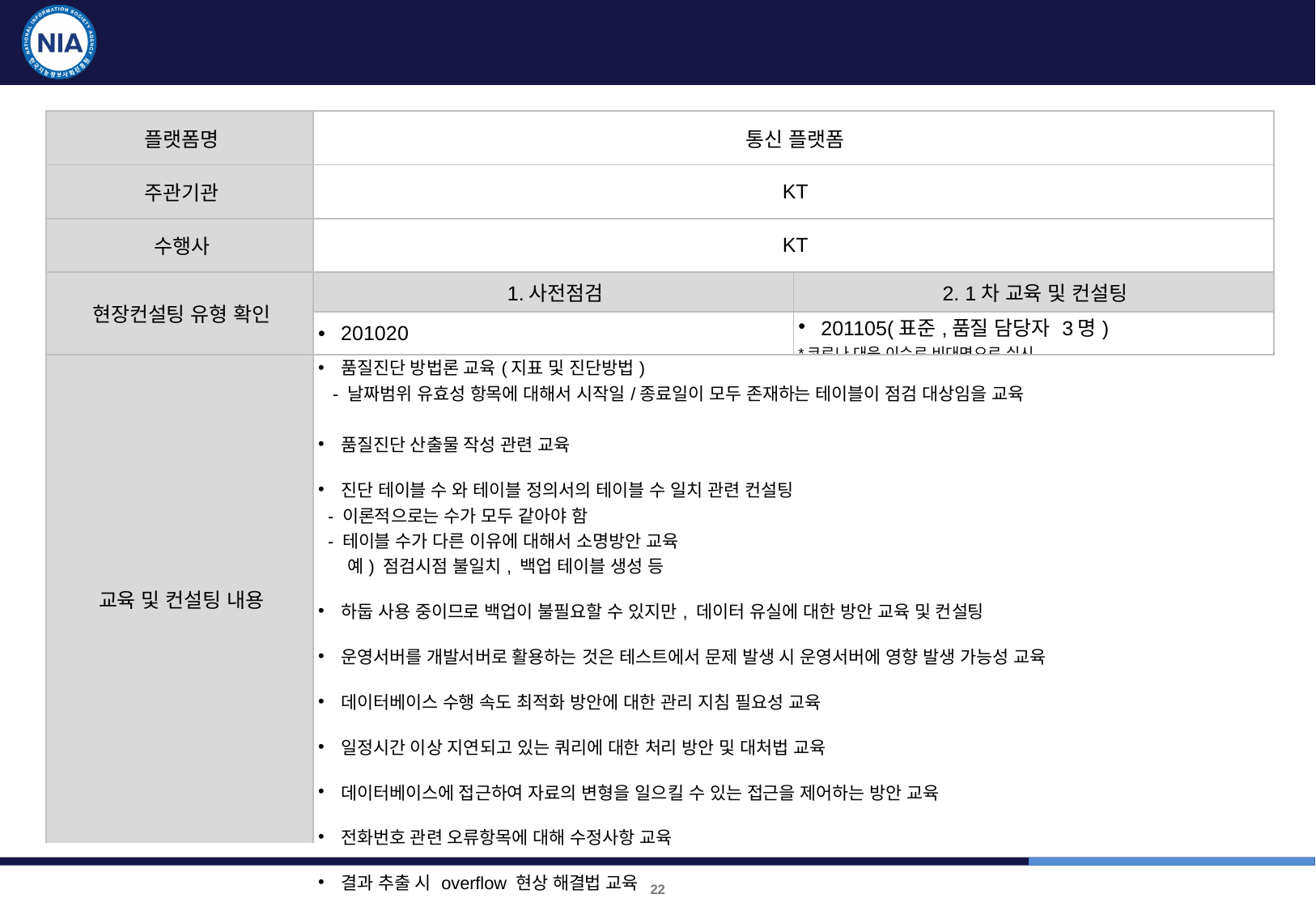

통신 플랫폼 교육 및 컨설팅 결과
| 플랫폼명 | 통신 플랫폼 |  |
| --- | --- | --- |
| 주관기관 | KT |  |
| 수행사 | KT |  |
| 현장컨설팅 유형 확인 | 1.사전점검 | 2. 1차 교육 및 컨설팅 |
|  | 201020 | 201105(표준,품질 담당자 3명) \*코로나 대응 이슈로 비대면으로 실시 |
| 교육 및 컨설팅 내용 | 품질진단 방법론 교육(지표 및 진단방법) - 날짜범위 유효성 항목에 대해서 시작일/종료일이 모두 존재하는 테이블이 점검 대상임을 교육 품질진단 산출물 작성 관련 교육 진단 테이블 수 와 테이블 정의서의 테이블 수 일치 관련 컨설팅 - 이론적으로는 수가 모두 같아야 함 - 테이블 수가 다른 이유에 대해서 소명방안 교육 예) 점검시점 불일치, 백업 테이블 생성 등 하둡 사용 중이므로 백업이 불필요할 수 있지만, 데이터 유실에 대한 방안 교육 및 컨설팅 운영서버를 개발서버로 활용하는 것은 테스트에서 문제 발생 시 운영서버에 영향 발생 가능성 교육 데이터베이스 수행 속도 최적화 방안에 대한 관리 지침 필요성 교육 일정시간 이상 지연되고 있는 쿼리에 대한 처리 방안 및 대처법 교육 데이터베이스에 접근하여 자료의 변형을 일으킬 수 있는 접근을 제어하는 방안 교육 전화번호 관련 오류항목에 대해 수정사항 교육 결과 추출 시 overflow 현상 해결법 교육 |  |